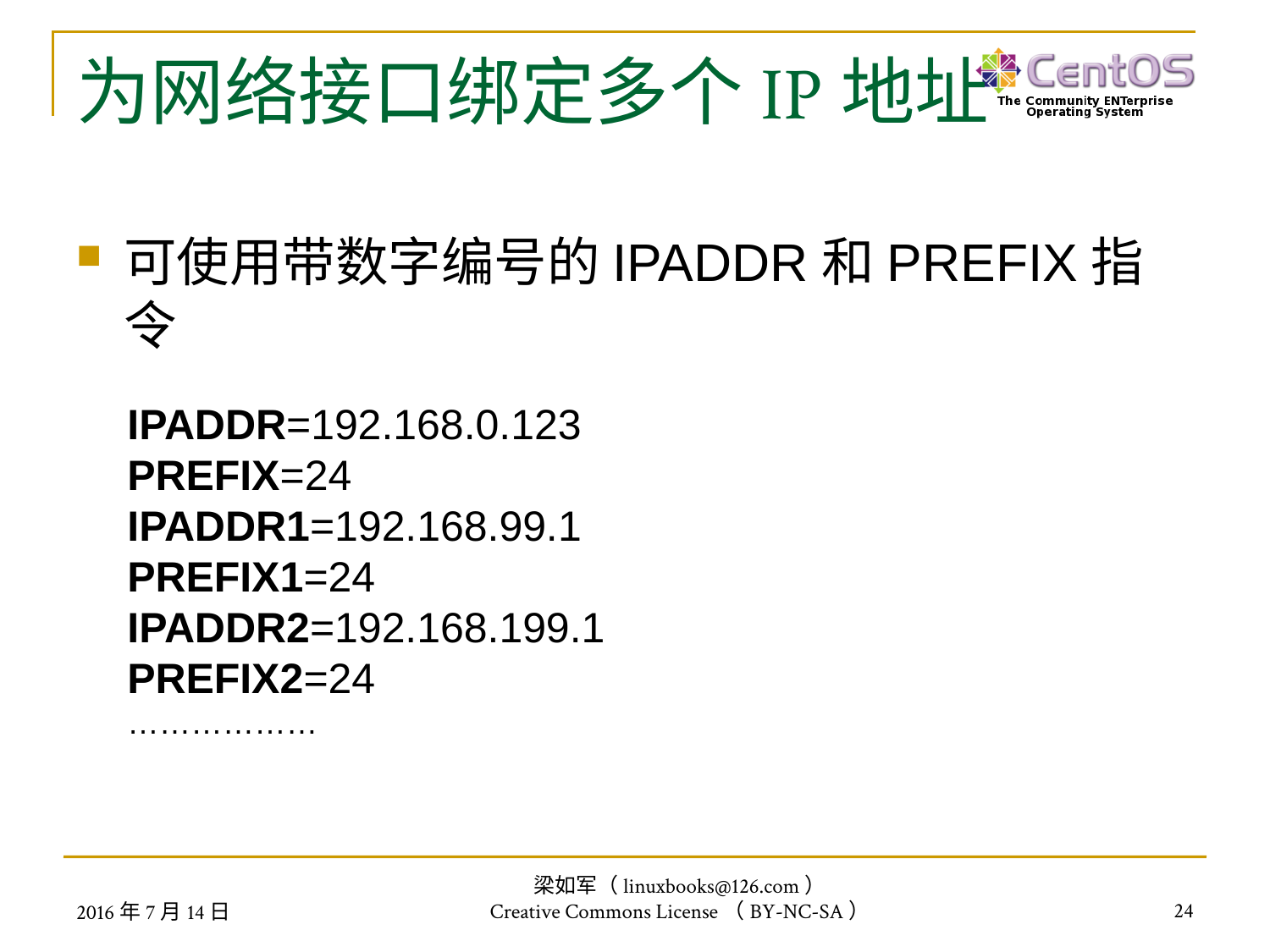

# 为网络接口绑定多个IP地址
可使用带数字编号的IPADDR和PREFIX指令

IPADDR=192.168.0.123
PREFIX=24
IPADDR1=192.168.99.1
PREFIX1=24
IPADDR2=192.168.199.1
PREFIX2=24
………………
梁如军（linuxbooks@126.com）
Creative Commons License（BY-NC-SA）
2016年7月14日
24